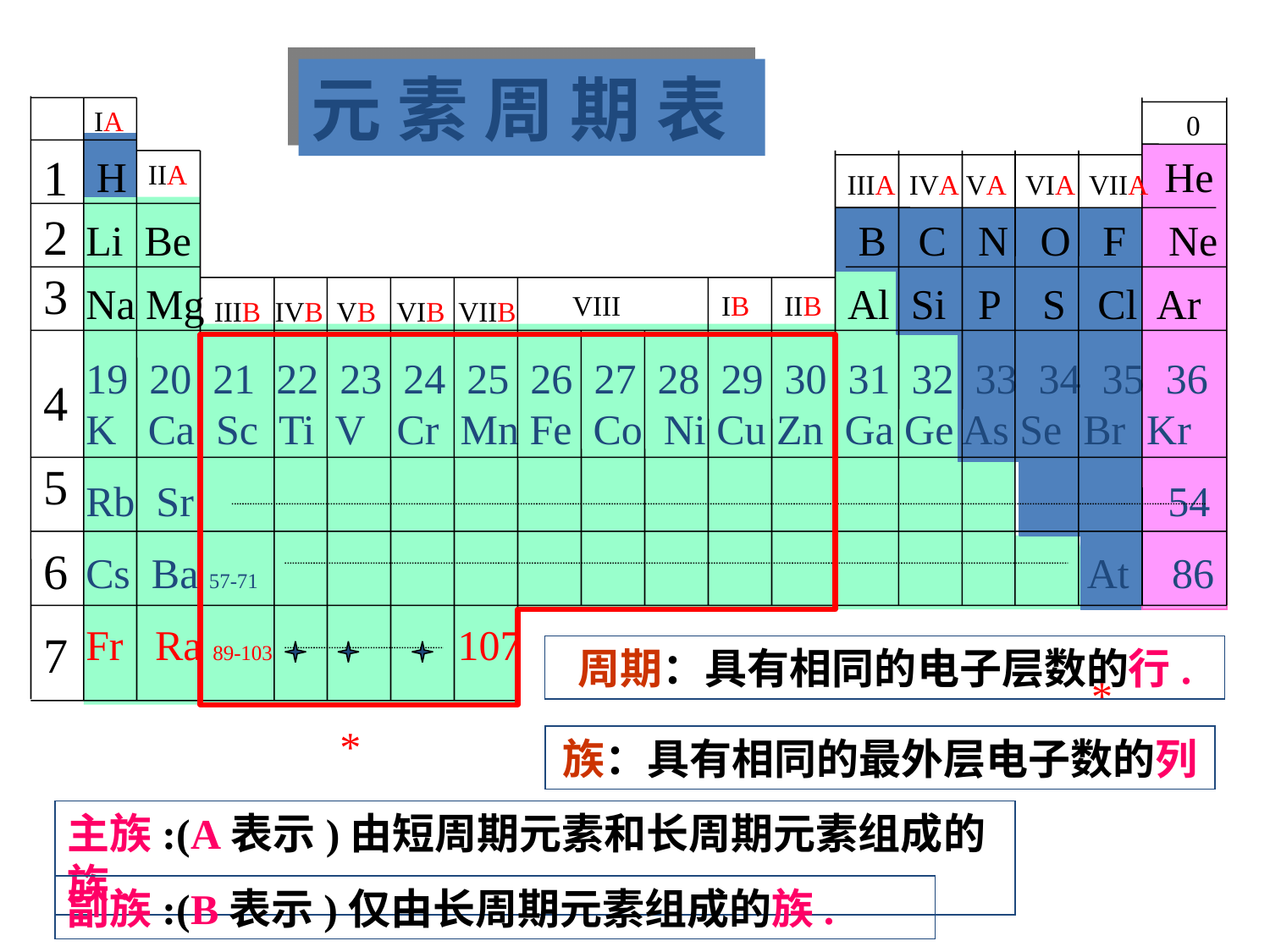

元 素 周 期 表

IA

0

123
H

He
IIA

IIIA  IVA VA   VIA  VIIA

Li  Be

B   C   N   O   F    Ne

Na Mg
Al  Si   P    S   Cl  Ar

VIII
IB     IIB
IIIB  IVB  VB   VIB  VIIB

19  20  21  22  23  24  25  26  27  28  29  30  31  32  33  34  35  36  K   Ca  Sc  Ti  V   Cr  Mn Fe  Co  Ni Cu Zn  Ga Ge As Se  Br  Kr
Rb  Sr                                                                                            54
Cs  Ba 57-71                                                                               At    86
Fr   Ra 89-103                                   107                                                                                                                                                                  *                                   *
4
5
6
7

周期：具有相同的电子层数的行.
族：具有相同的最外层电子数的列
主族:(A表示)由短周期元素和长周期元素组成的族.
副族:(B表示)仅由长周期元素组成的族.